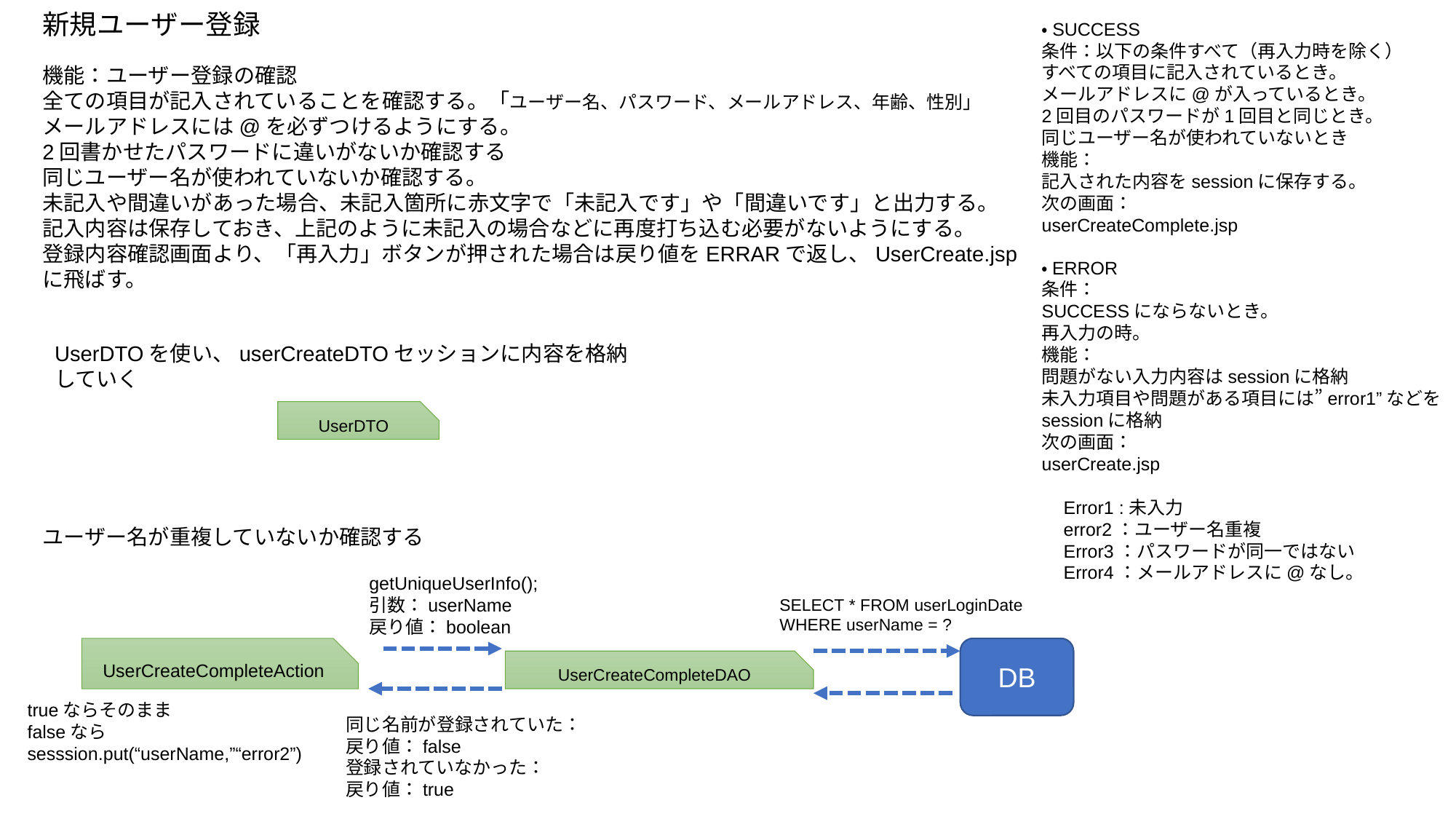

新規ユーザー登録
・SUCCESS
条件：以下の条件すべて（再入力時を除く）
すべての項目に記入されているとき。
メールアドレスに@が入っているとき。
2回目のパスワードが1回目と同じとき。
同じユーザー名が使われていないとき
機能：
記入された内容をsessionに保存する。
次の画面：
userCreateComplete.jsp
機能：ユーザー登録の確認
全ての項目が記入されていることを確認する。「ユーザー名、パスワード、メールアドレス、年齢、性別」
メールアドレスには@を必ずつけるようにする。
2回書かせたパスワードに違いがないか確認する
同じユーザー名が使われていないか確認する。
未記入や間違いがあった場合、未記入箇所に赤文字で「未記入です」や「間違いです」と出力する。
記入内容は保存しておき、上記のように未記入の場合などに再度打ち込む必要がないようにする。
登録内容確認画面より、「再入力」ボタンが押された場合は戻り値をERRARで返し、UserCreate.jspに飛ばす。
・ERROR
条件：
SUCCESSにならないとき。
再入力の時。
機能：
問題がない入力内容はsessionに格納
未入力項目や問題がある項目には”error1”などをsessionに格納
次の画面：
userCreate.jsp
UserDTOを使い、userCreateDTOセッションに内容を格納していく
UserDTO
Error1 :未入力
error2：ユーザー名重複
Error3：パスワードが同一ではない
Error4：メールアドレスに@なし。
ユーザー名が重複していないか確認する
getUniqueUserInfo();
引数：userName
戻り値：boolean
SELECT * FROM userLoginDate
WHERE userName = ?
UserCreateCompleteAction
DB
UserCreateCompleteDAO
trueならそのまま
falseならsesssion.put(“userName,”“error2”)
同じ名前が登録されていた：
戻り値：false
登録されていなかった：
戻り値：true